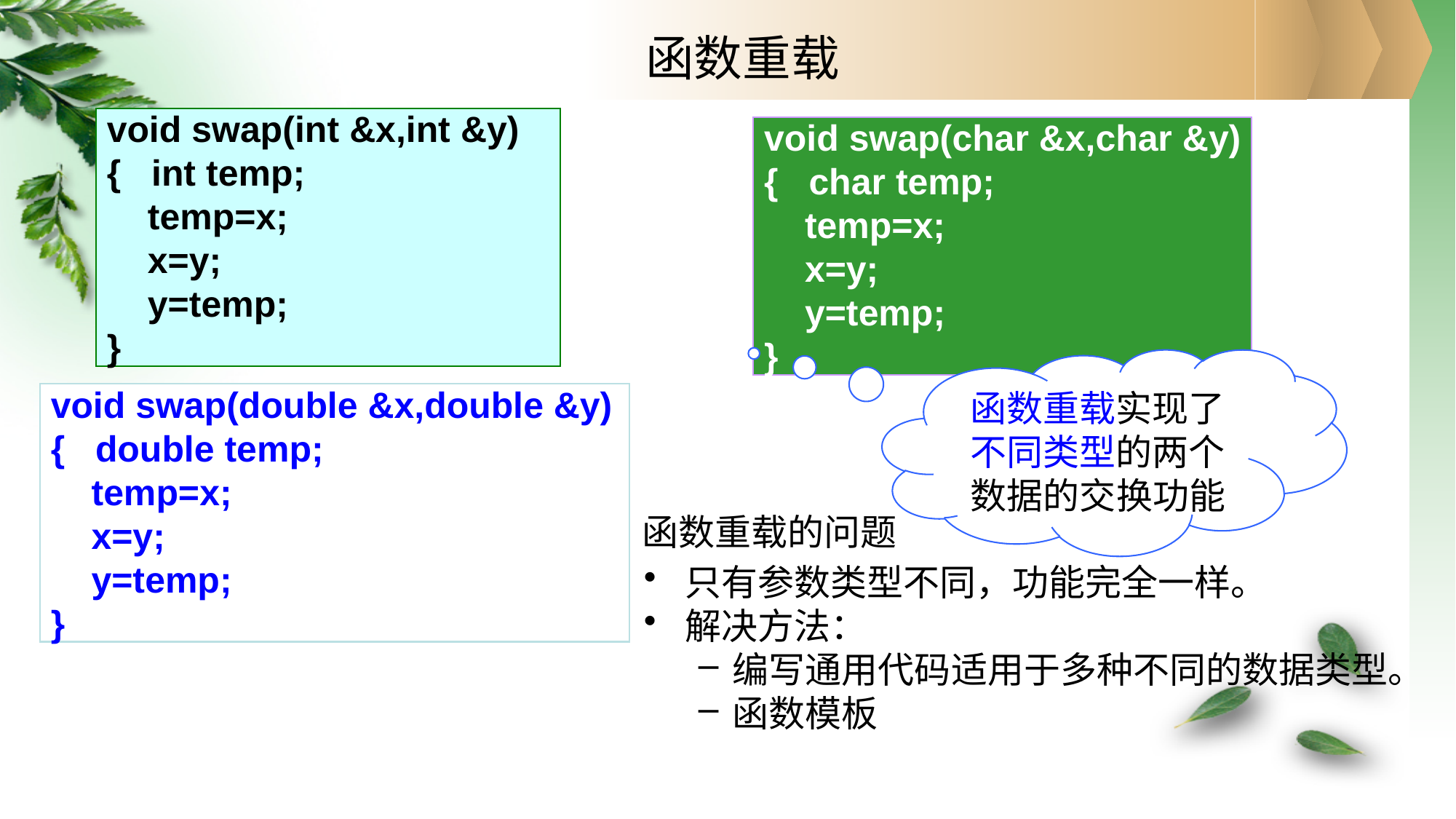

# 函数重载
void swap(int &x,int &y)
{   int temp;
    temp=x;
    x=y;
    y=temp;
}
void swap(char &x,char &y)
{   char temp;
    temp=x;
    x=y;
    y=temp;
}
函数重载实现了不同类型的两个数据的交换功能
void swap(double &x,double &y)
{   double temp;
    temp=x;
    x=y;
    y=temp;
}
函数重载的问题
只有参数类型不同，功能完全一样。
解决方法：
编写通用代码适用于多种不同的数据类型。
函数模板